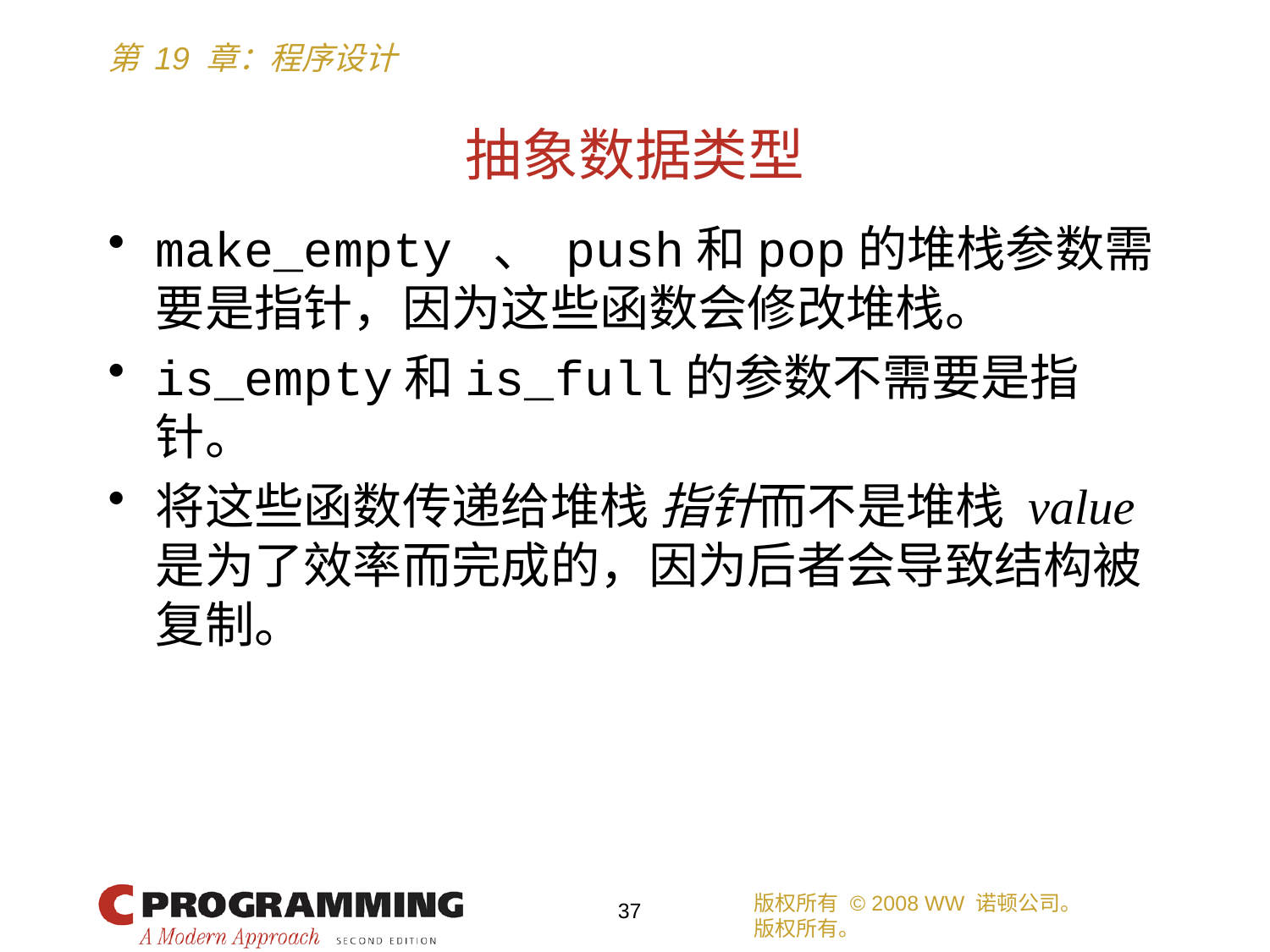

# 抽象数据类型
make_empty 、 push和pop的堆栈参数需要是指针，因为这些函数会修改堆栈。
is_empty和is_full的参数不需要是指针。
将这些函数传递给堆栈 指针而不是堆栈 value是为了效率而完成的，因为后者会导致结构被复制。
版权所有 © 2008 WW 诺顿公司。
版权所有。
37